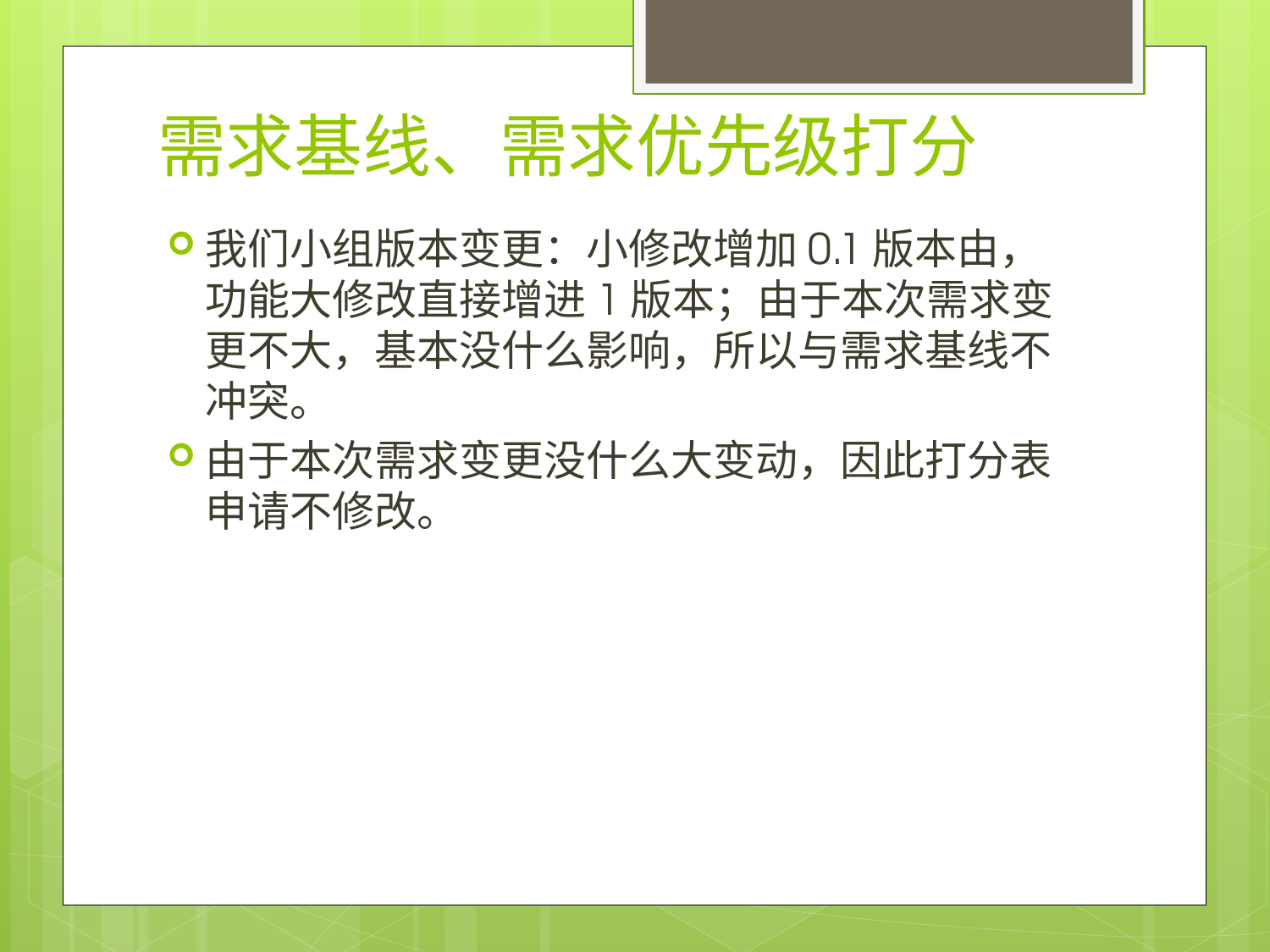

需求基线、需求优先级打分
我们小组版本变更：小修改增加0.1版本由，功能大修改直接增进1版本；由于本次需求变更不大，基本没什么影响，所以与需求基线不冲突。
由于本次需求变更没什么大变动，因此打分表申请不修改。